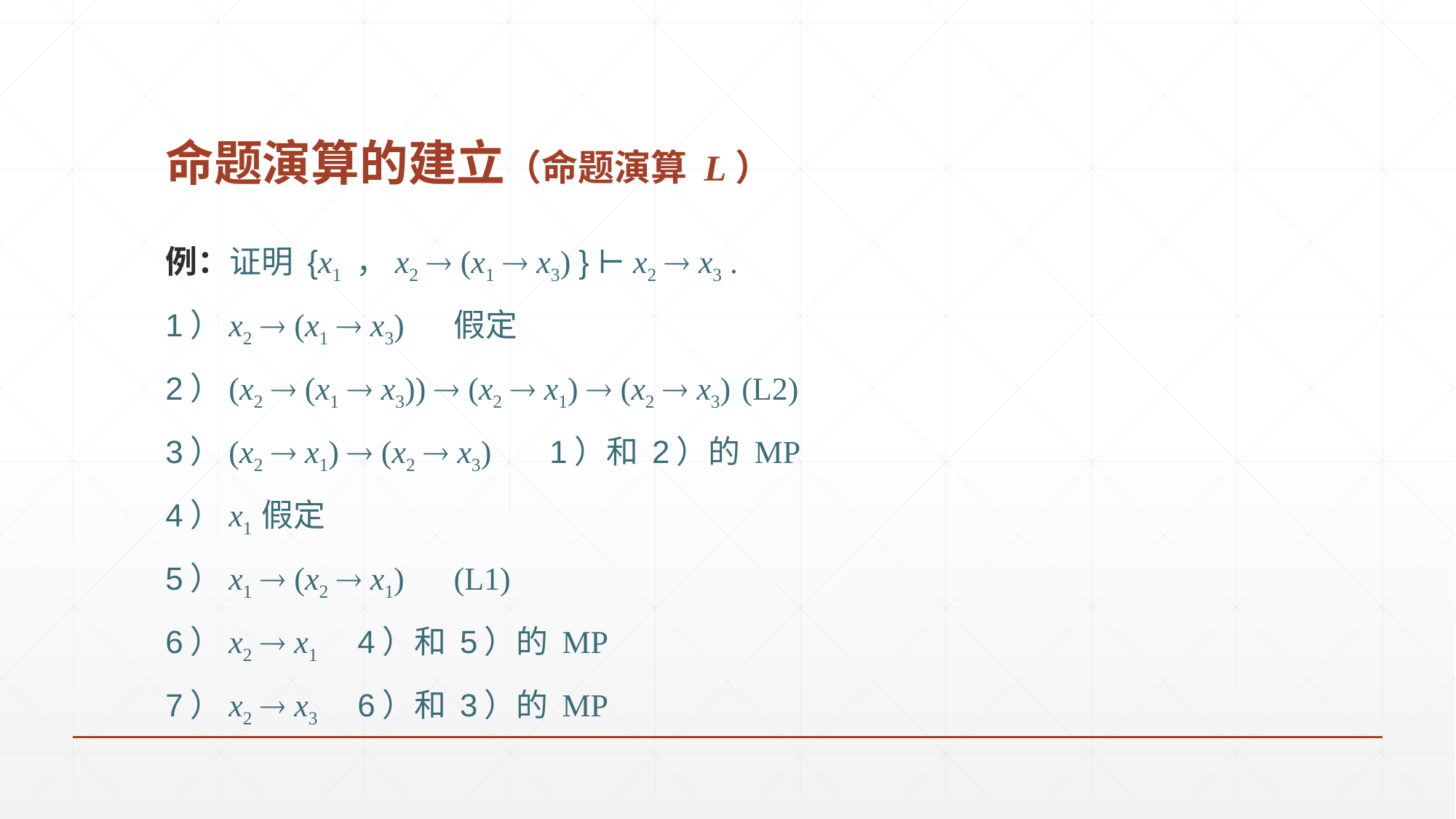

# 命题演算的建立（命题演算 L）
例：证明 {x1 ，x2 → (x1 → x3) } ⊢ x2 → x3 .
1）x2 → (x1 → x3)					假定
2）(x2 → (x1 → x3)) → (x2 → x1) → (x2 → x3)	(L2)
3）(x2 → x1) → (x2 → x3) 				1）和 2）的 MP
4）x1							假定
5）x1 → (x2 → x1)					(L1)
6）x2 → x1						4）和 5）的 MP
7）x2 → x3						6）和 3）的 MP